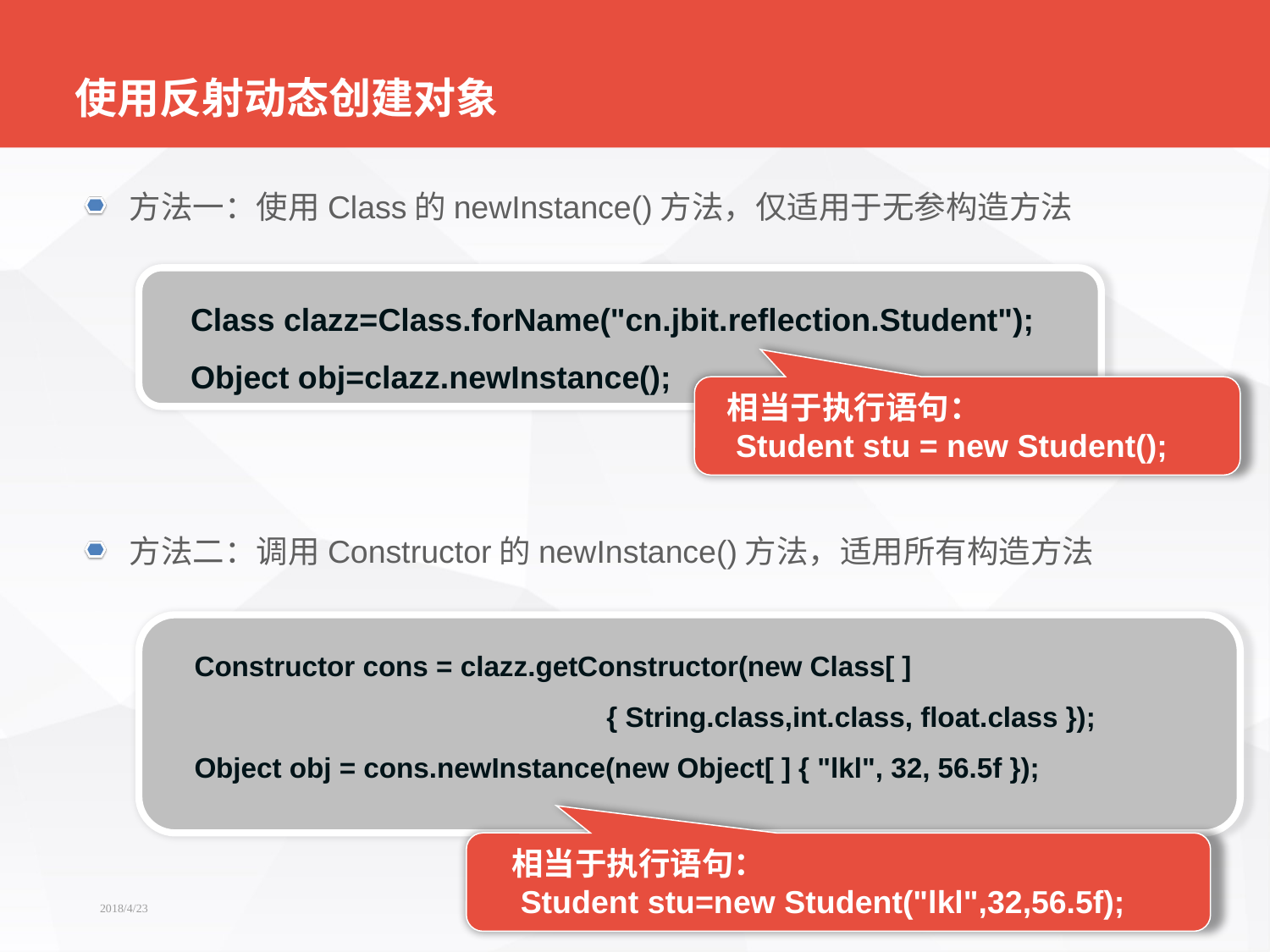

# 使用反射动态创建对象
方法一：使用Class的newInstance()方法，仅适用于无参构造方法
Class clazz=Class.forName("cn.jbit.reflection.Student");
Object obj=clazz.newInstance();
相当于执行语句：
 Student stu = new Student();
方法二：调用Constructor的newInstance()方法，适用所有构造方法
Constructor cons = clazz.getConstructor(new Class[ ]
 				{ String.class,int.class, float.class });
Object obj = cons.newInstance(new Object[ ] { "lkl", 32, 56.5f });

相当于执行语句：
 Student stu=new Student("lkl",32,56.5f);
2018/4/23
九州盛景
12